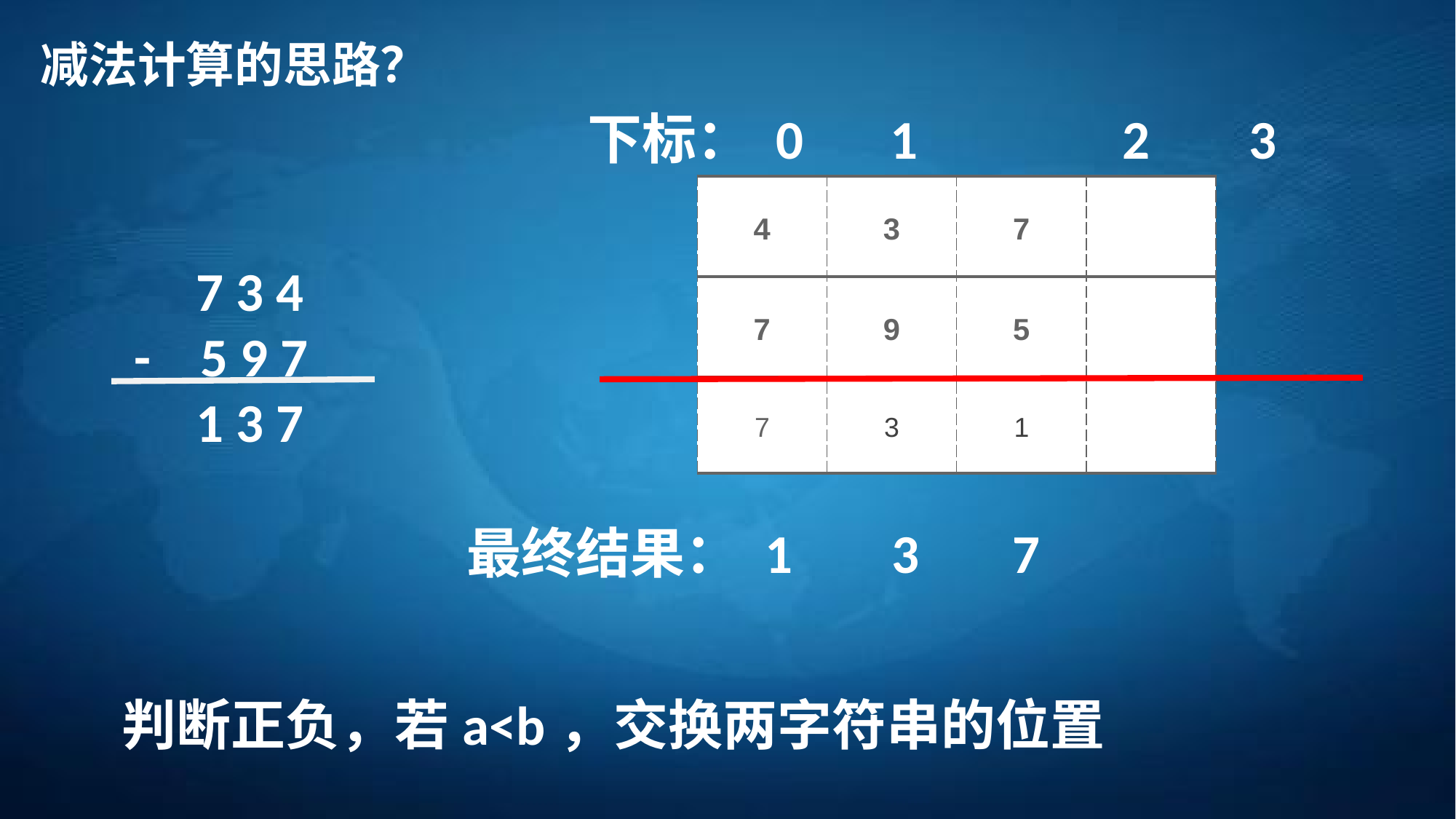

减法计算的思路？
下标： 0       1	        2        3
| 4 | 3 | 7 |  |
| --- | --- | --- | --- |
| 7 | 9 | 5 |  |
| 7 | 3 | 1 |  |
     7 3 4
-    5 9 7
     1 3 7
最终结果： 1        3	7
判断正负，若a<b，交换两字符串的位置